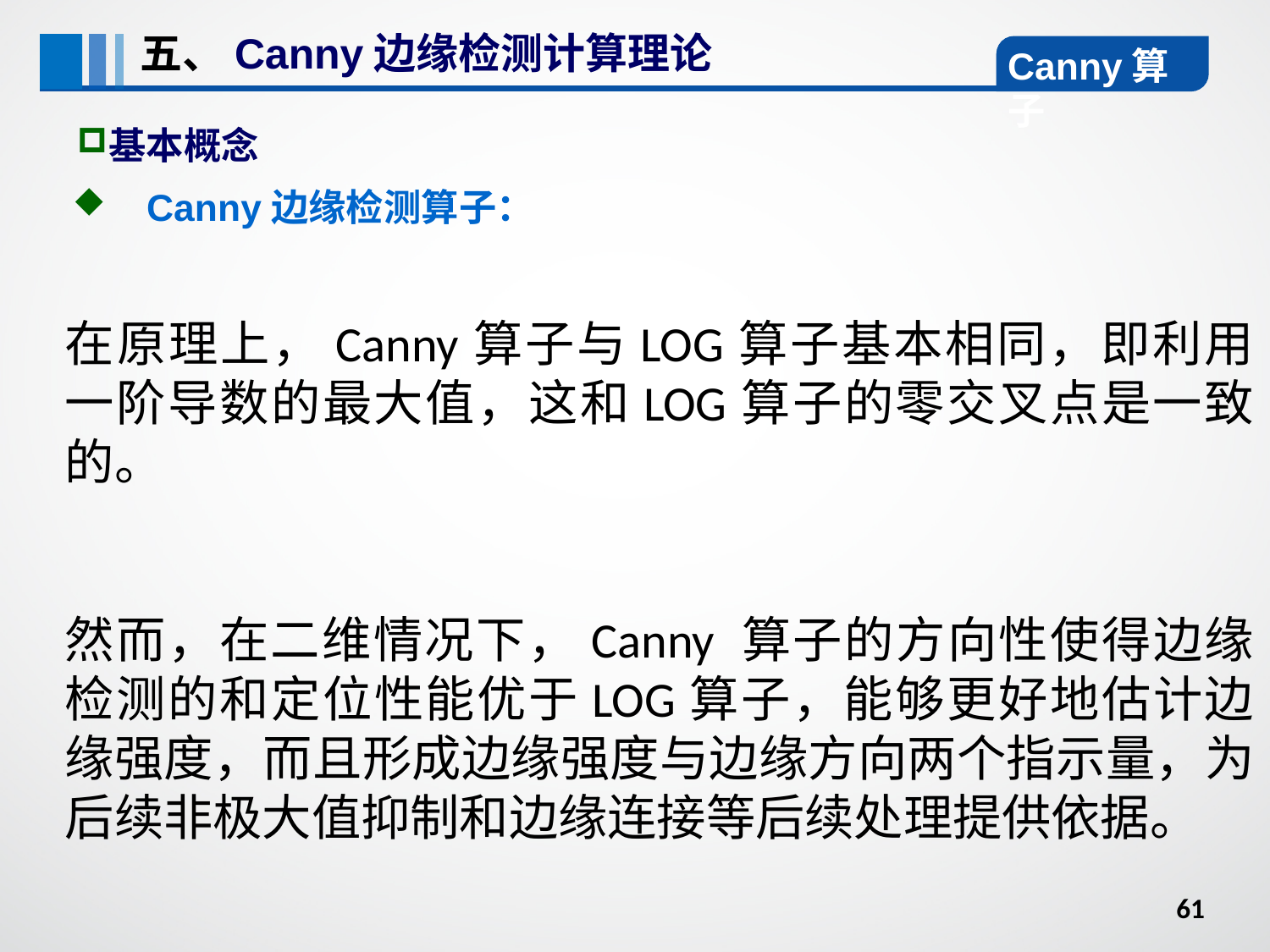

五、Canny边缘检测计算理论
Canny算子
基本概念
Canny边缘检测算子：

在原理上，Canny算子与LOG算子基本相同，即利用一阶导数的最大值，这和LOG算子的零交叉点是一致的。

然而，在二维情况下，Canny 算子的方向性使得边缘检测的和定位性能优于LOG算子，能够更好地估计边缘强度，而且形成边缘强度与边缘方向两个指示量，为后续非极大值抑制和边缘连接等后续处理提供依据。

61